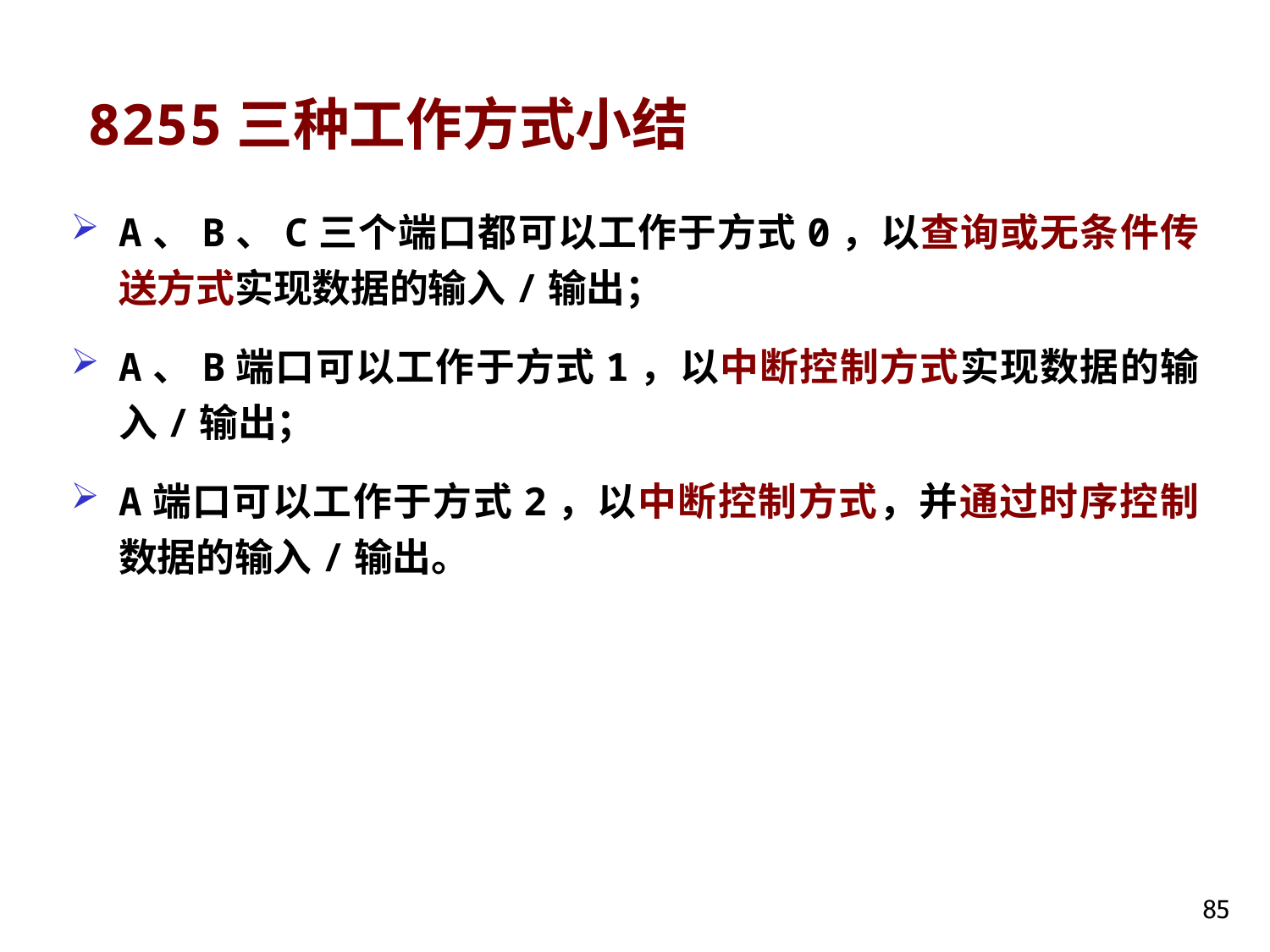

# 8255三种工作方式小结
A、B、C三个端口都可以工作于方式0，以查询或无条件传送方式实现数据的输入/输出；
A、B端口可以工作于方式1，以中断控制方式实现数据的输入/输出；
A端口可以工作于方式2，以中断控制方式，并通过时序控制数据的输入/输出。
85